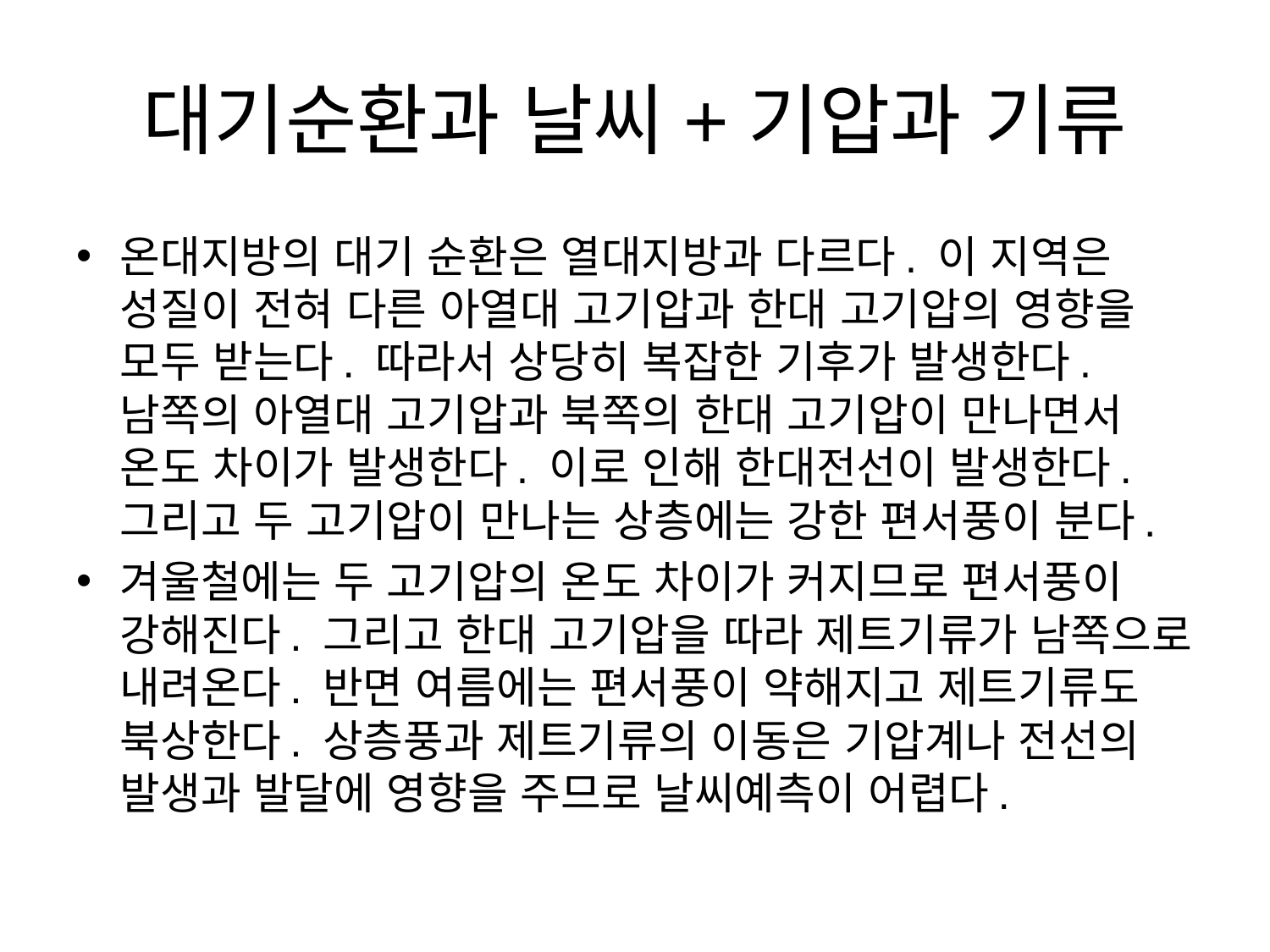

# 대기순환과 날씨+기압과 기류
온대지방의 대기 순환은 열대지방과 다르다. 이 지역은 성질이 전혀 다른 아열대 고기압과 한대 고기압의 영향을 모두 받는다. 따라서 상당히 복잡한 기후가 발생한다. 남쪽의 아열대 고기압과 북쪽의 한대 고기압이 만나면서 온도 차이가 발생한다. 이로 인해 한대전선이 발생한다. 그리고 두 고기압이 만나는 상층에는 강한 편서풍이 분다.
겨울철에는 두 고기압의 온도 차이가 커지므로 편서풍이 강해진다. 그리고 한대 고기압을 따라 제트기류가 남쪽으로 내려온다. 반면 여름에는 편서풍이 약해지고 제트기류도 북상한다. 상층풍과 제트기류의 이동은 기압계나 전선의 발생과 발달에 영향을 주므로 날씨예측이 어렵다.